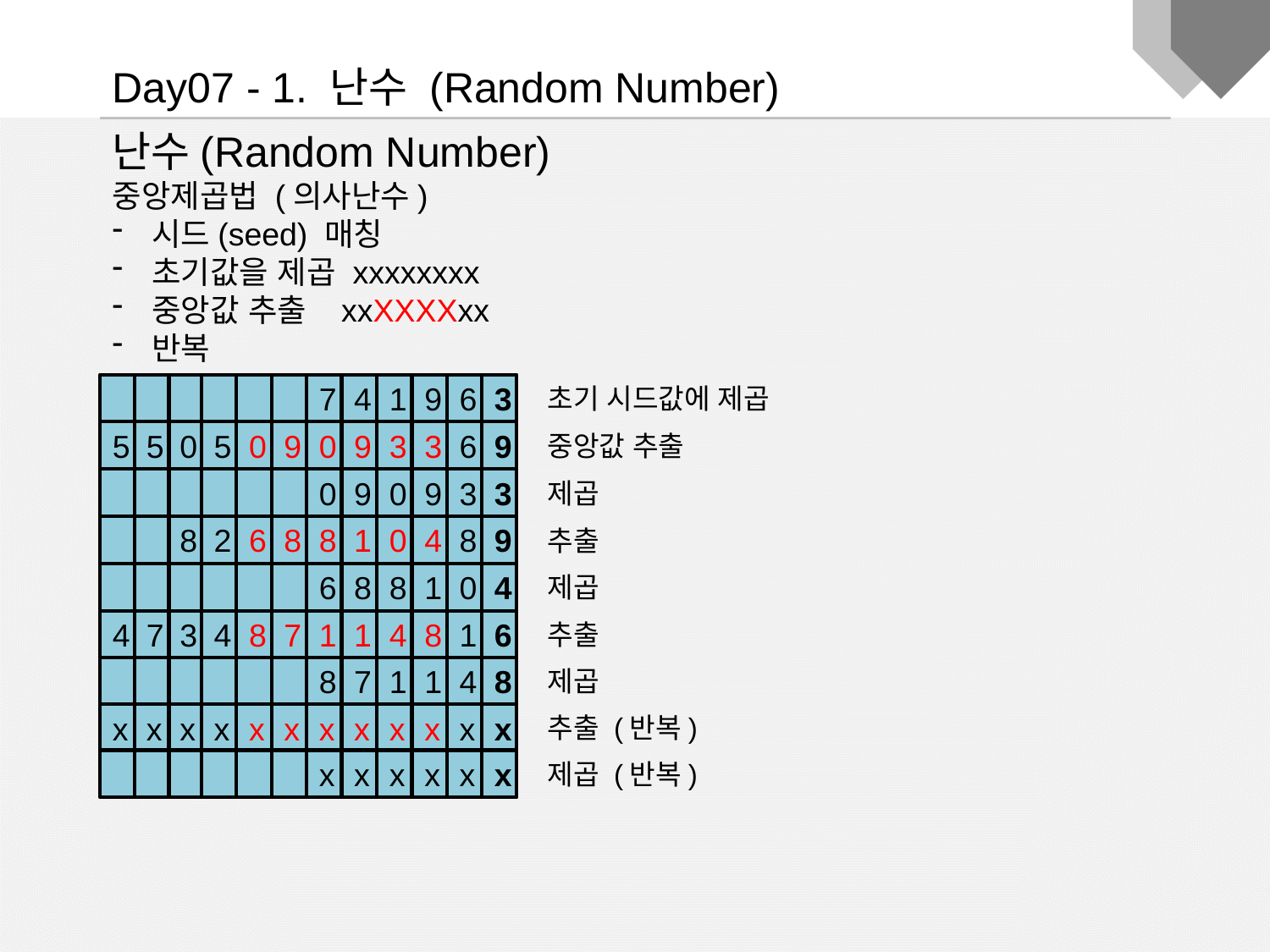

Day07 - 1. 난수 (Random Number)
난수(Random Number)
중앙제곱법 (의사난수)
시드(seed) 매칭
초기값을 제곱 xxxxxxxx
중앙값 추출   xxXXXXxx
반복

7
4
1
9
6
3
5
5
0
5
0
9
0
9
3
3
6
9

0
9
0
9
3
3

8
2
6
8
8
1
0
4
8
9

6
8
8
1
0
4
4
7
3
4
8
7
1
1
4
8
1
6

8
7
1
1
4
8
x
x
x
x
x
x
x
x
x
x
x
x

x
x
x
x
x
x
초기 시드값에 제곱
중앙값 추출
제곱
추출
제곱
추출
제곱
추출 (반복)
제곱 (반복)